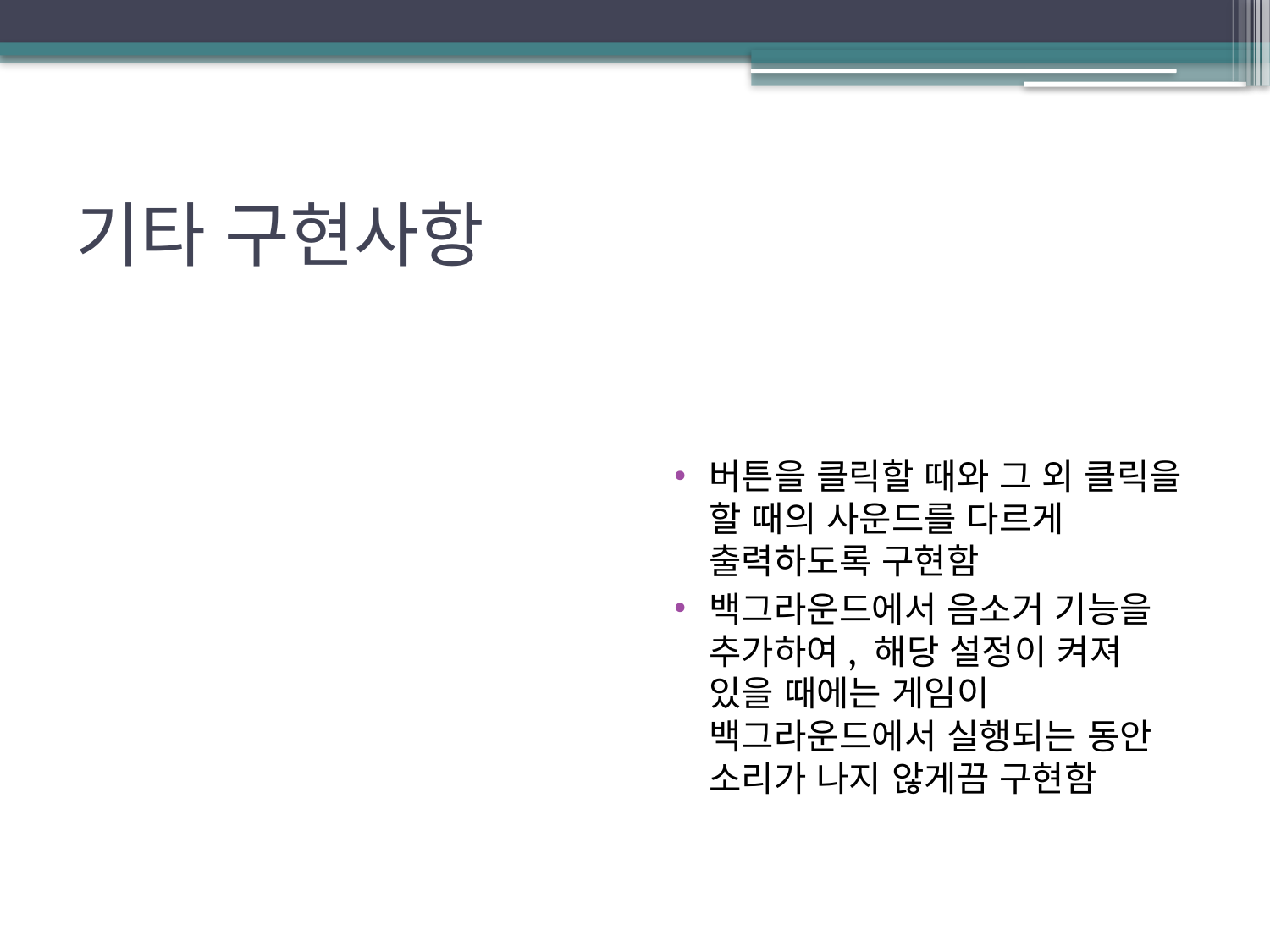

# 기타 구현사항

버튼을 클릭할 때와 그 외 클릭을 할 때의 사운드를 다르게 출력하도록 구현함
백그라운드에서 음소거 기능을 추가하여, 해당 설정이 켜져 있을 때에는 게임이 백그라운드에서 실행되는 동안 소리가 나지 않게끔 구현함